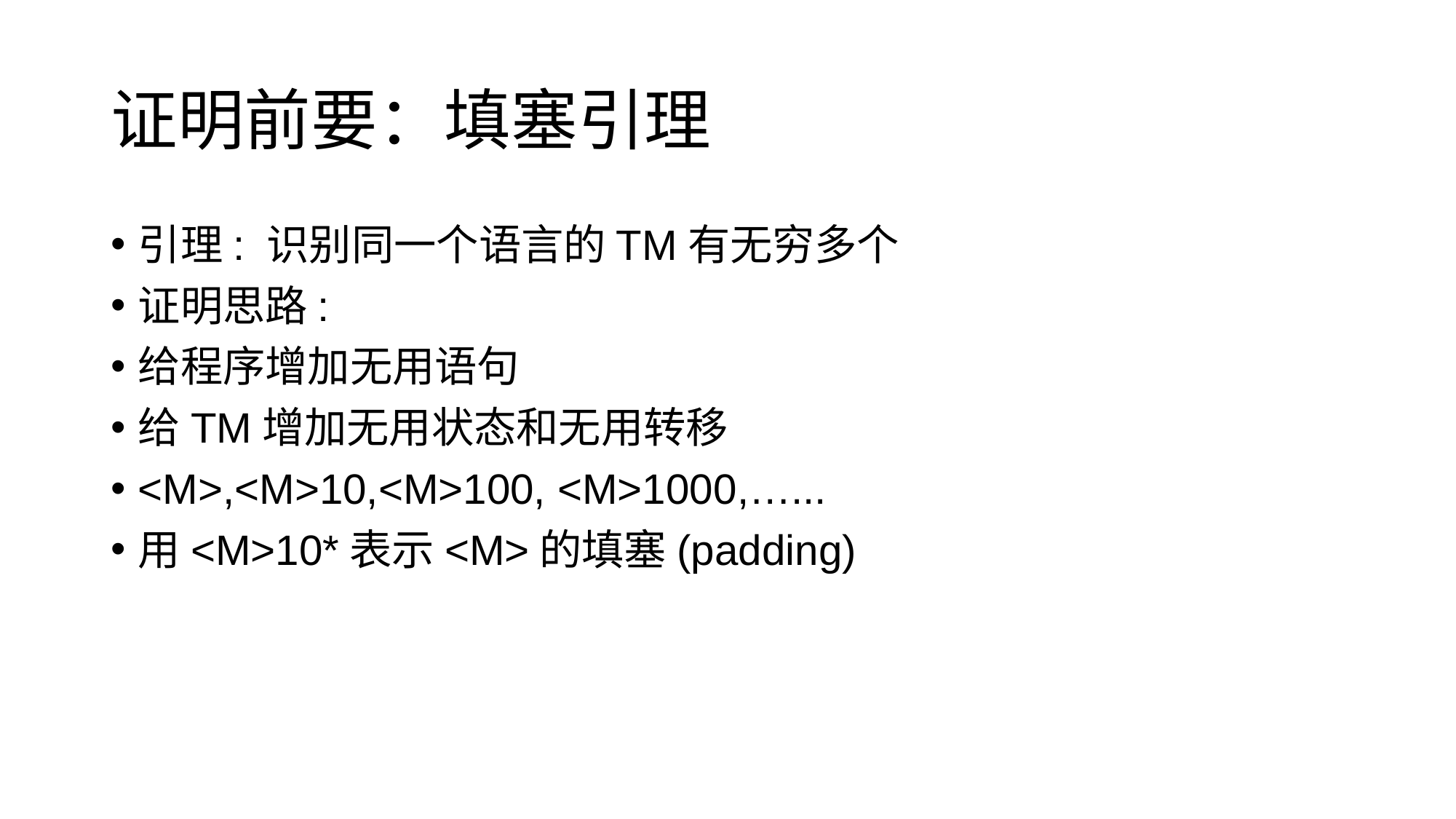

# 证明前要：填塞引理
引理: 识别同一个语言的TM有无穷多个
证明思路:
给程序增加无用语句
给TM增加无用状态和无用转移
<M>,<M>10,<M>100, <M>1000,…...
用<M>10*表示<M>的填塞(padding)